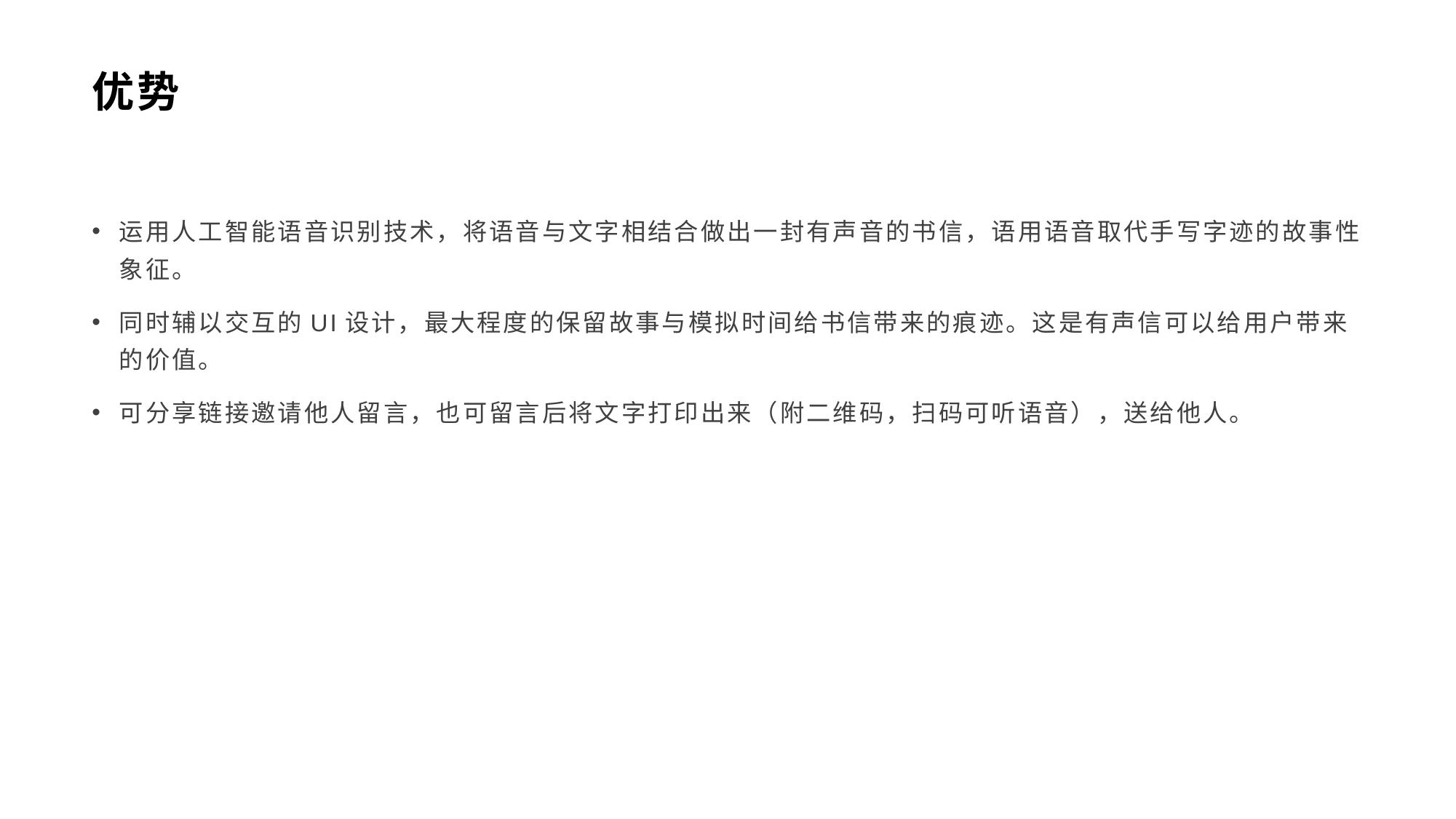

# 优势

运用人工智能语音识别技术，将语音与文字相结合做出一封有声音的书信，语用语音取代手写字迹的故事性象征。
同时辅以交互的UI设计，最大程度的保留故事与模拟时间给书信带来的痕迹。这是有声信可以给用户带来的价值。
可分享链接邀请他人留言，也可留言后将文字打印出来（附二维码，扫码可听语音），送给他人。